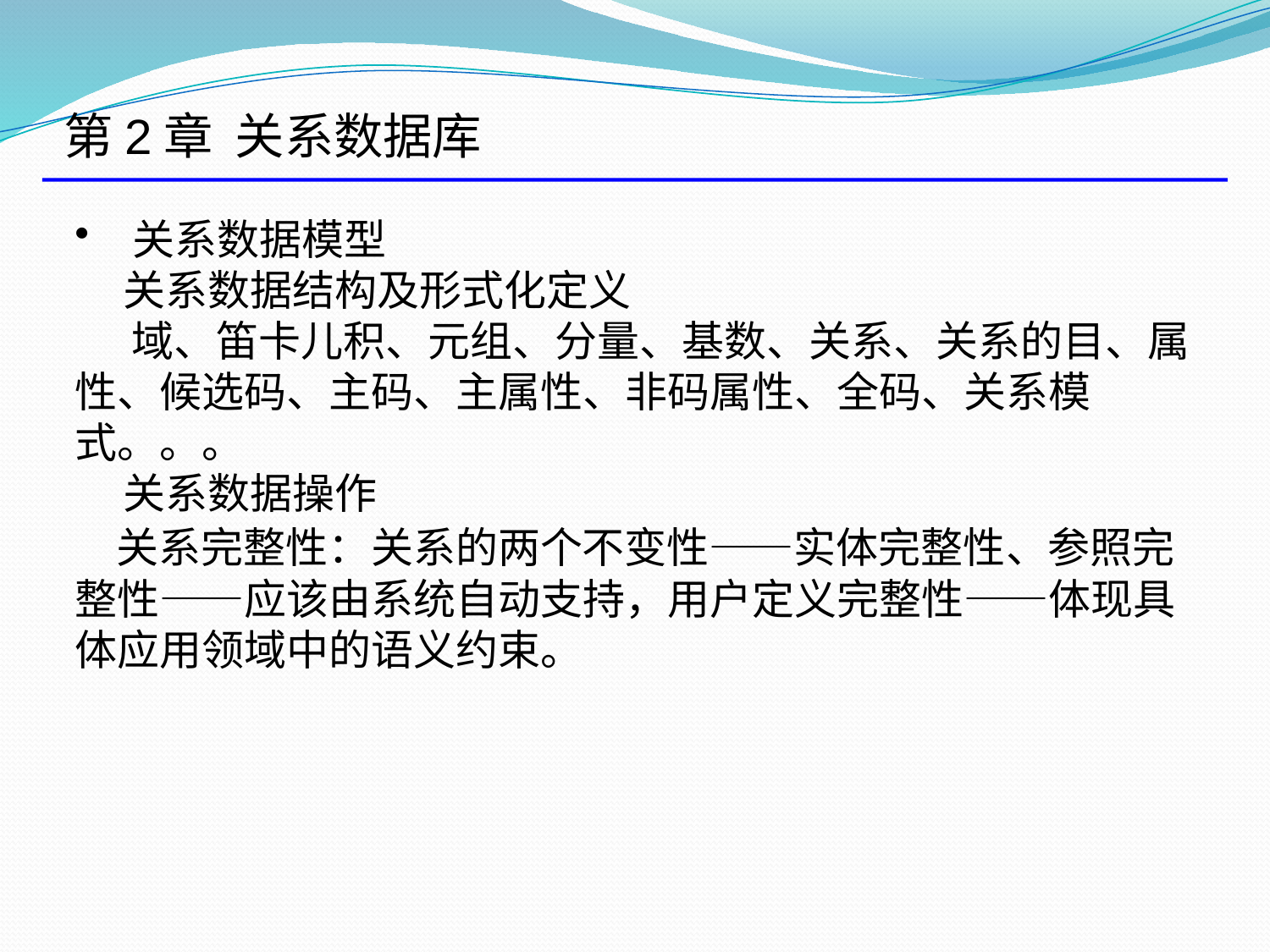

# 第2章  关系数据库

 关系数据模型
    关系数据结构及形式化定义
      域、笛卡儿积、元组、分量、基数、关系、关系的目、属性、候选码、主码、主属性、非码属性、全码、关系模式。。。
    关系数据操作
   关系完整性：关系的两个不变性——实体完整性、参照完整性——应该由系统自动支持，用户定义完整性——体现具体应用领域中的语义约束。

15